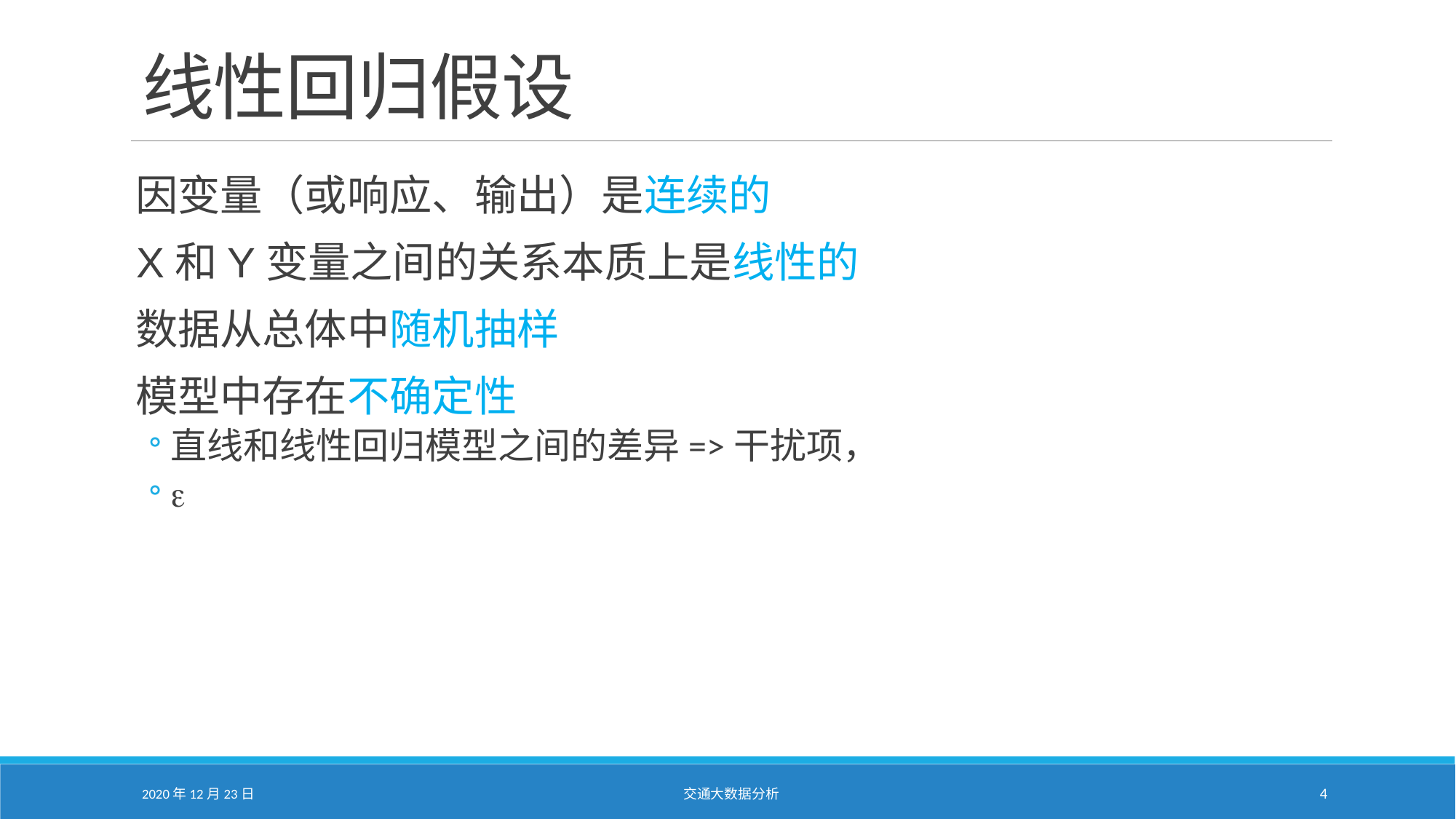

# 线性回归假设
因变量（或响应、输出）是连续的
 X和Y变量之间的关系本质上是线性的
数据从总体中随机抽样
模型中存在不确定性
直线和线性回归模型之间的差异=>干扰项，
ε
2020年12月23日
交通大数据分析
4